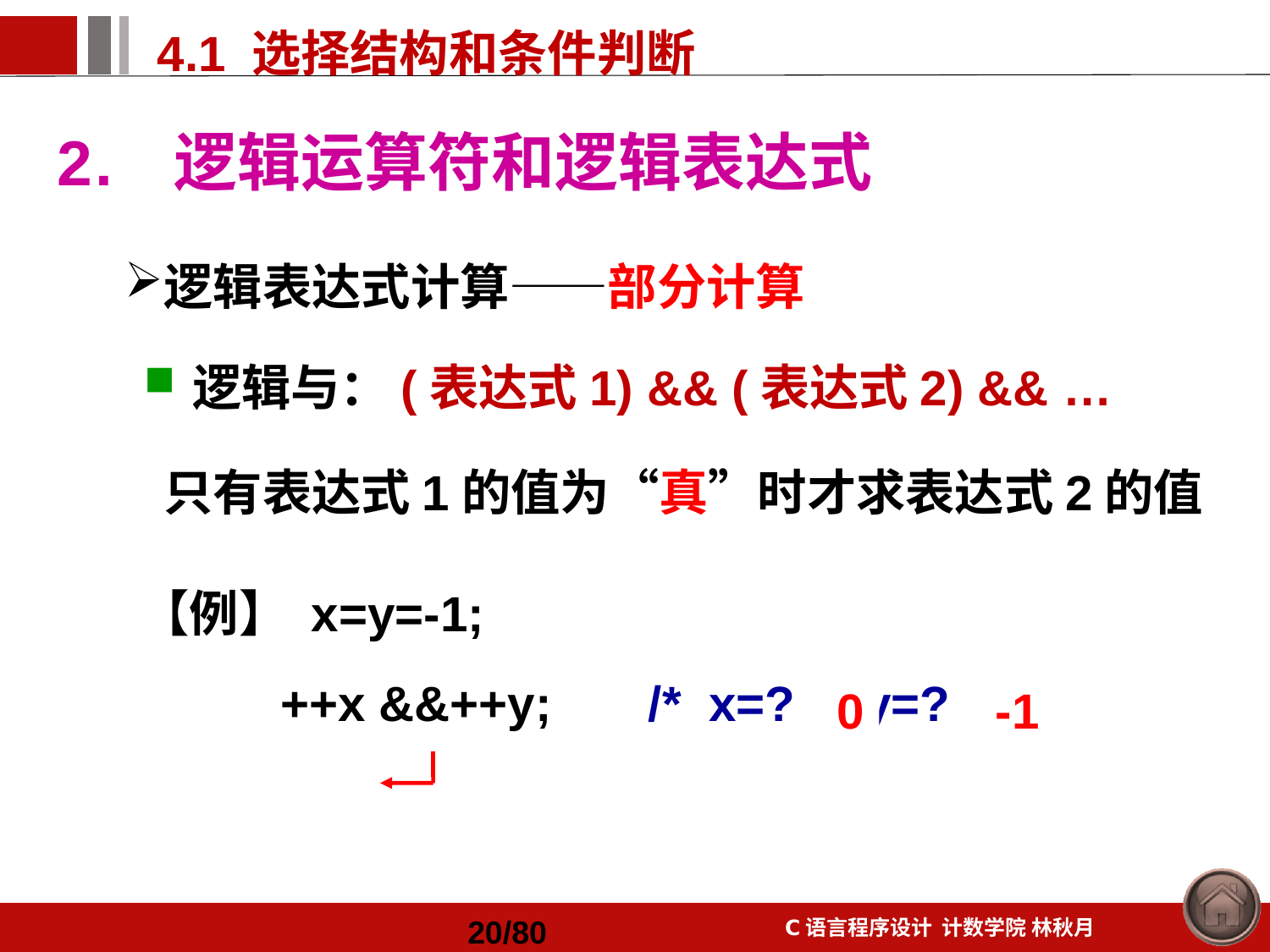

逻辑运算符和逻辑表达式
逻辑表达式计算——部分计算
逻辑与：(表达式1) && (表达式2) && …
  只有表达式1的值为“真”时才求表达式2的值

【例】 x=y=-1;
                ++x &&++y;       /*  x=?     y=?    */
-1
0